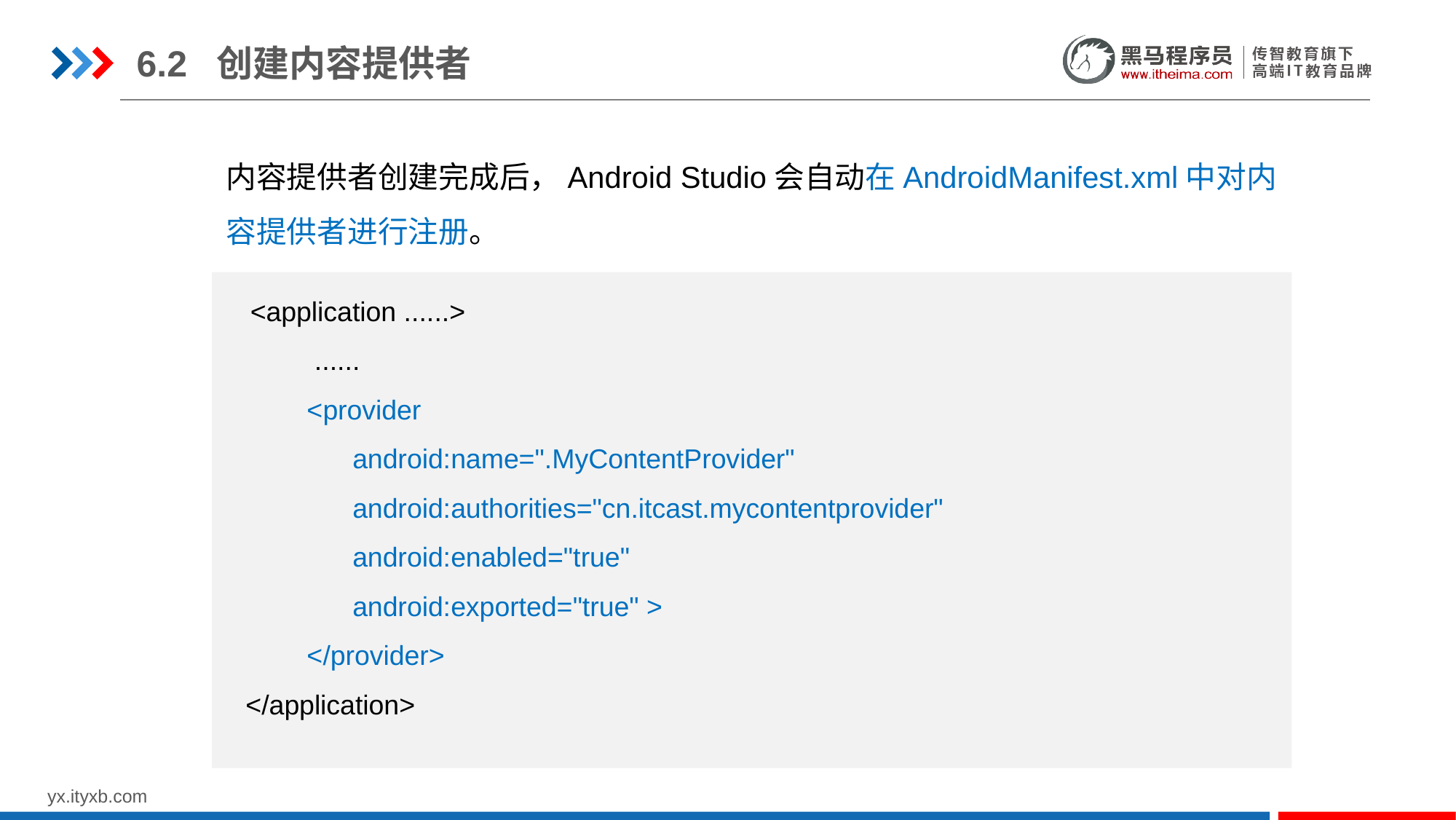

6.2  创建内容提供者
内容提供者创建完成后，Android Studio会自动在AndroidManifest.xml中对内容提供者进行注册。
    <application ......>
            ......
           <provider
                 android:name=".MyContentProvider"
                 android:authorities="cn.itcast.mycontentprovider"
                 android:enabled="true"
                 android:exported="true" >
           </provider>
   </application>